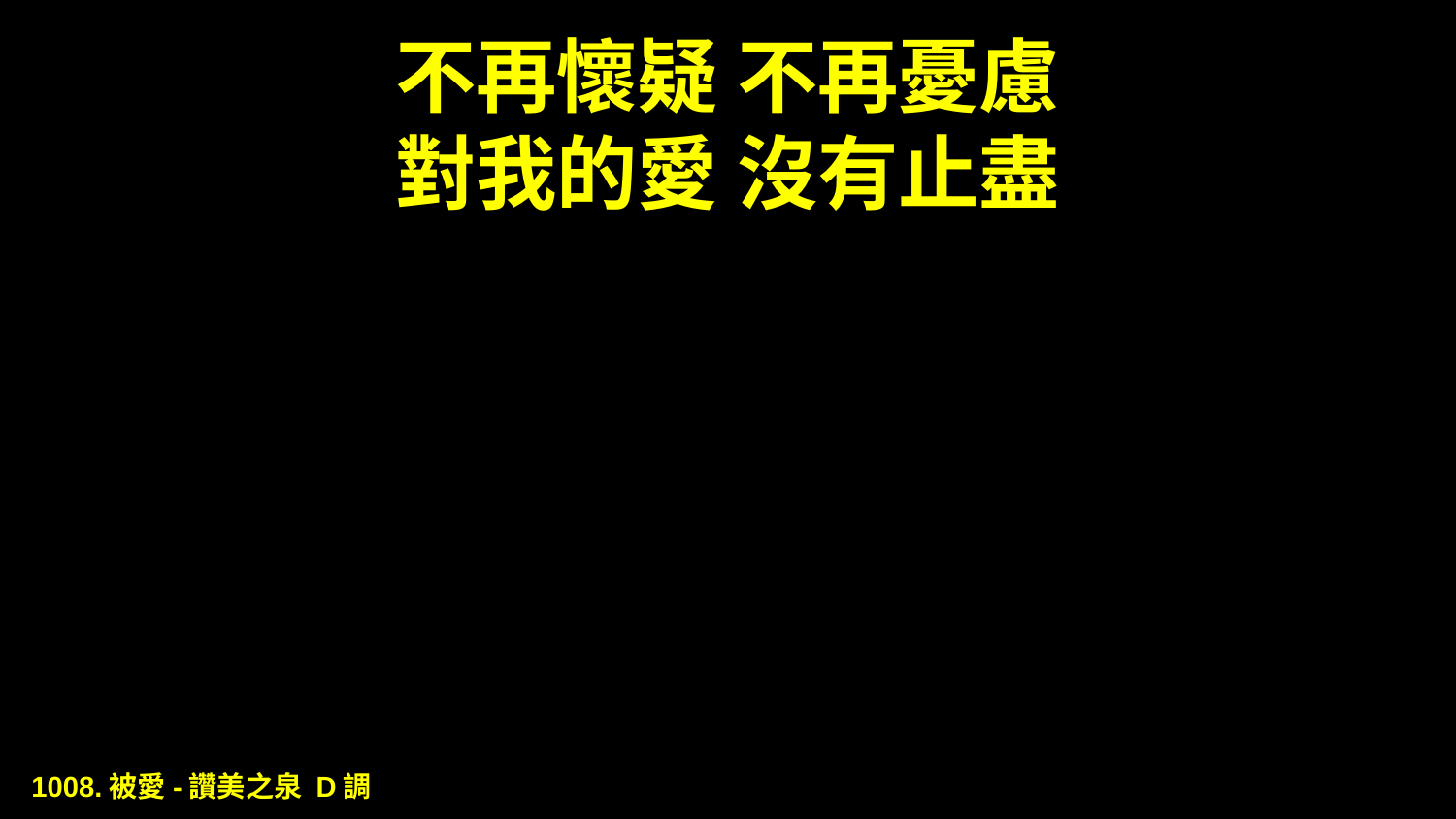

# 不再懷疑 不再憂慮 對我的愛 沒有止盡
1008.被愛-讚美之泉 D調